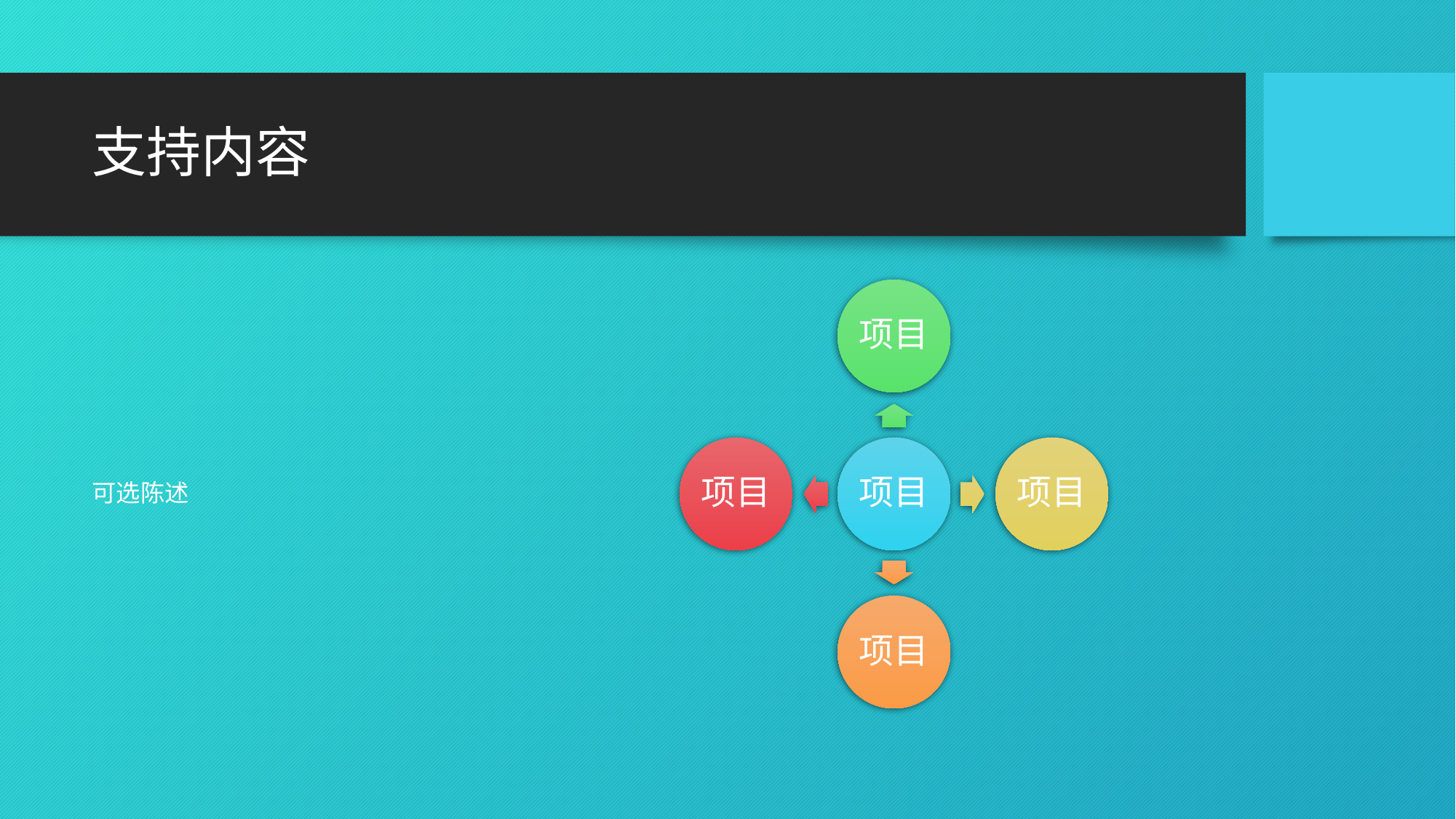

# 支持内容
项目

项目

项目

项目

项目
可选陈述